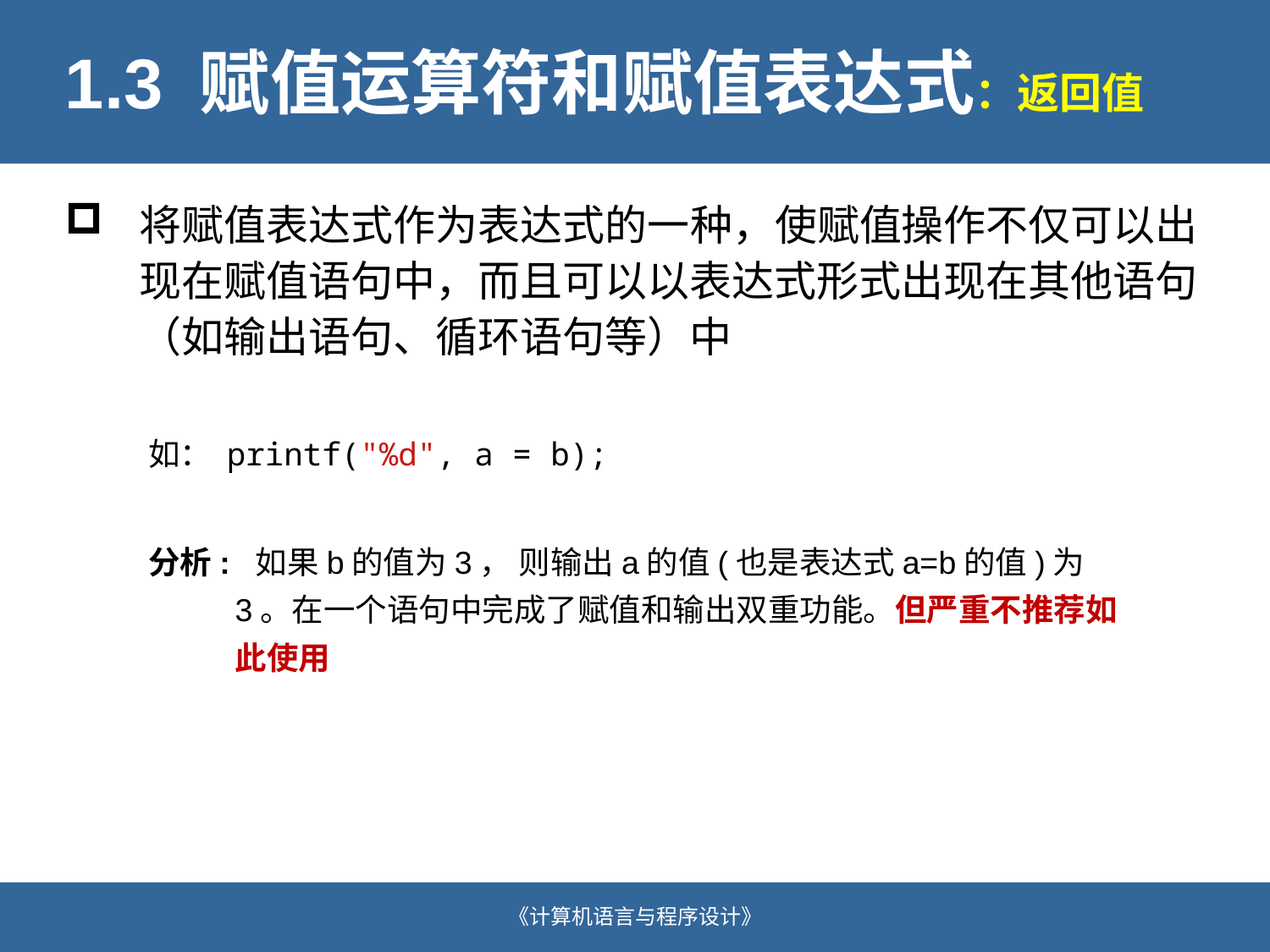

# 1.3 赋值运算符和赋值表达式：返回值
将赋值表达式作为表达式的一种，使赋值操作不仅可以出现在赋值语句中，而且可以以表达式形式出现在其他语句（如输出语句、循环语句等）中
如： printf("%d", a = b);
分析:  如果b的值为3， 则输出a的值(也是表达式a=b的值)为3。在一个语句中完成了赋值和输出双重功能。但严重不推荐如此使用

《计算机语言与程序设计》
34